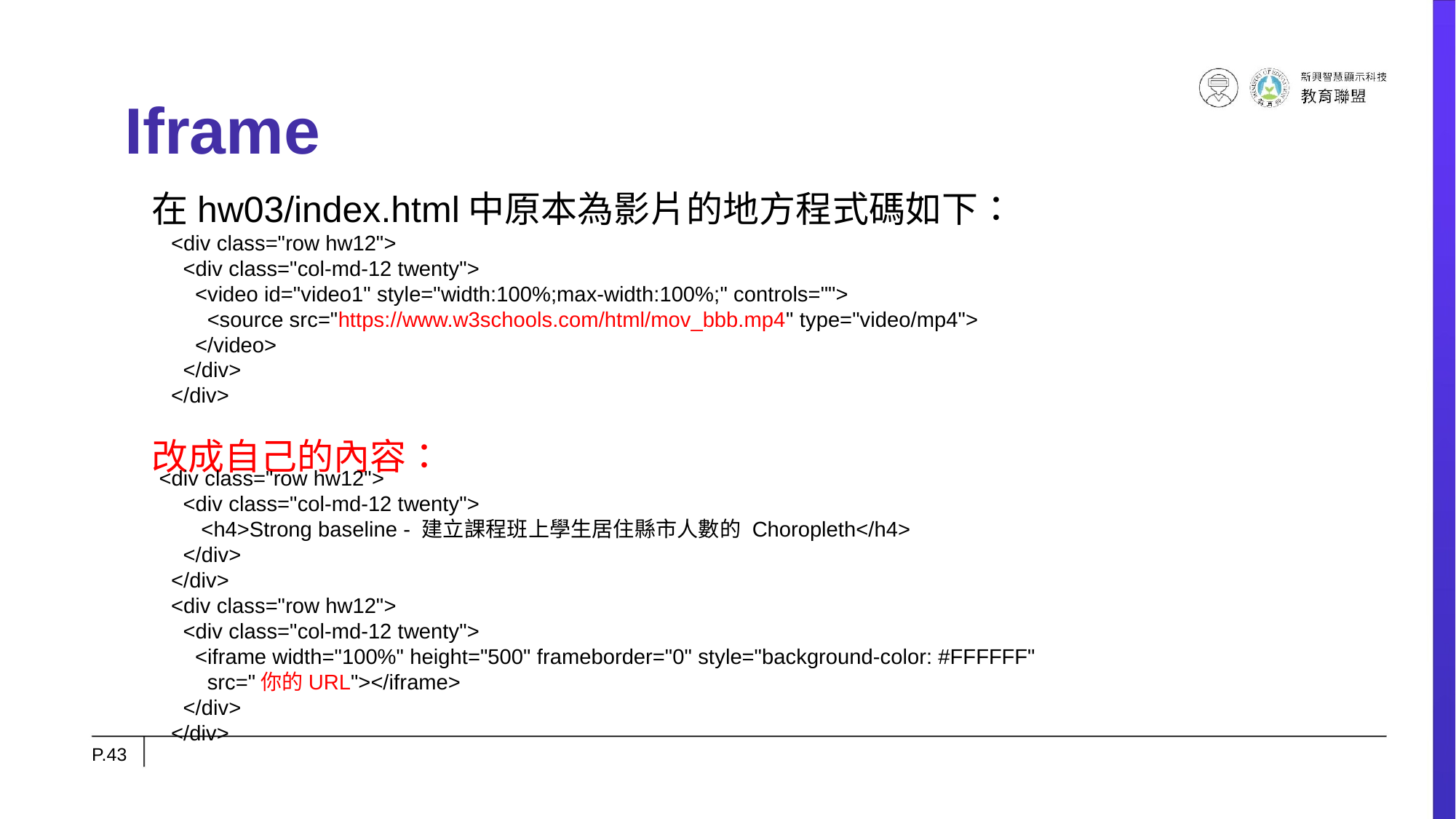

# Iframe
在hw03/index.html中原本為影片的地方程式碼如下：
  <div class="row hw12">
    <div class="col-md-12 twenty">
      <video id="video1" style="width:100%;max-width:100%;" controls="">
        <source src="https://www.w3schools.com/html/mov_bbb.mp4" type="video/mp4">
      </video>
    </div>
  </div>
改成自己的內容：
<div class="row hw12">
    <div class="col-md-12 twenty">
       <h4>Strong baseline - 建立課程班上學生居住縣市人數的 Choropleth</h4>
    </div>
  </div>
  <div class="row hw12">
    <div class="col-md-12 twenty">
      <iframe width="100%" height="500" frameborder="0" style="background-color: #FFFFFF"
        src="你的URL"></iframe>
    </div>
  </div>
P.43